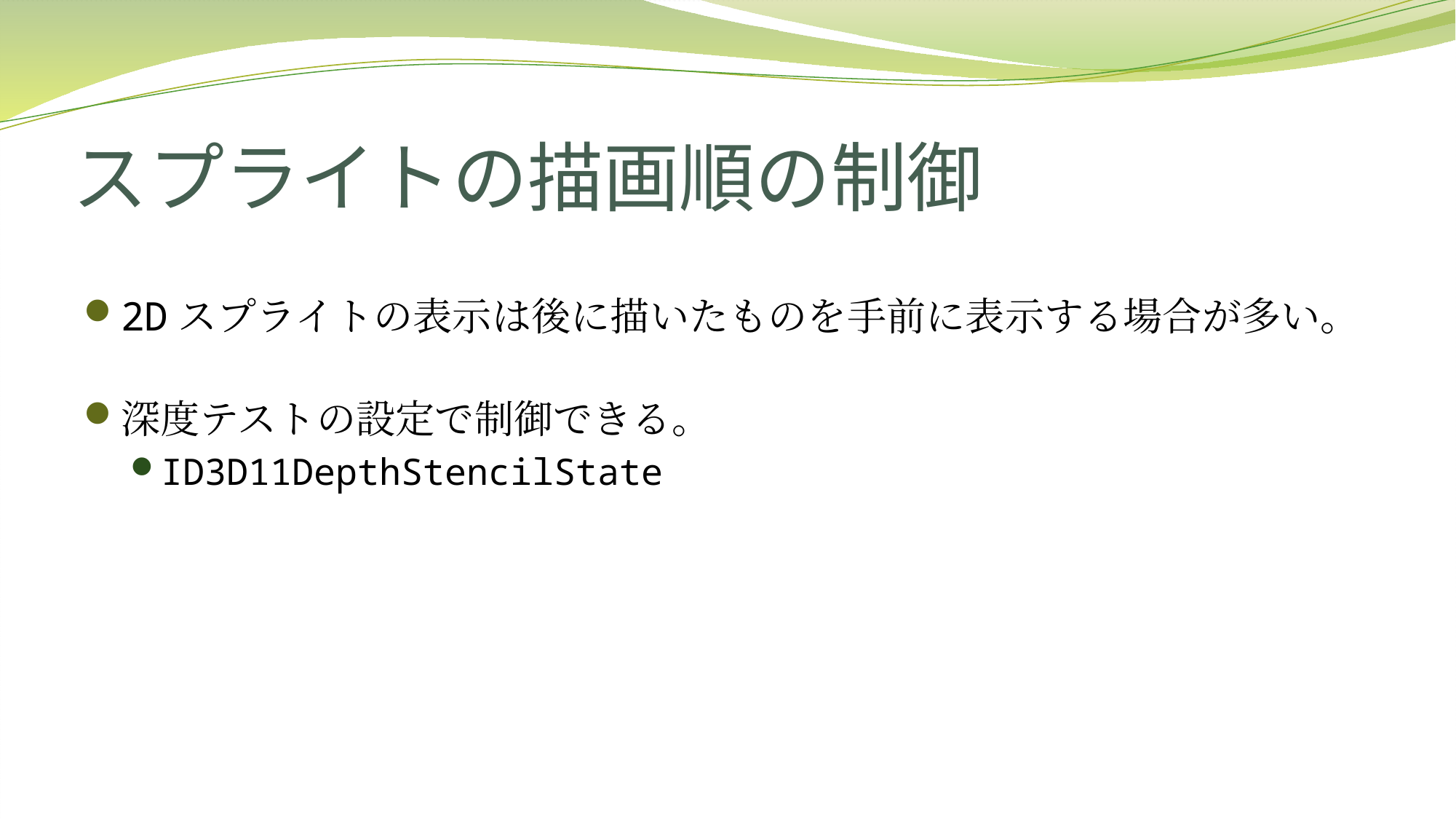

# スプライトの描画順の制御

2Dスプライトの表示は後に描いたものを手前に表示する場合が多い。
深度テストの設定で制御できる。
ID3D11DepthStencilState